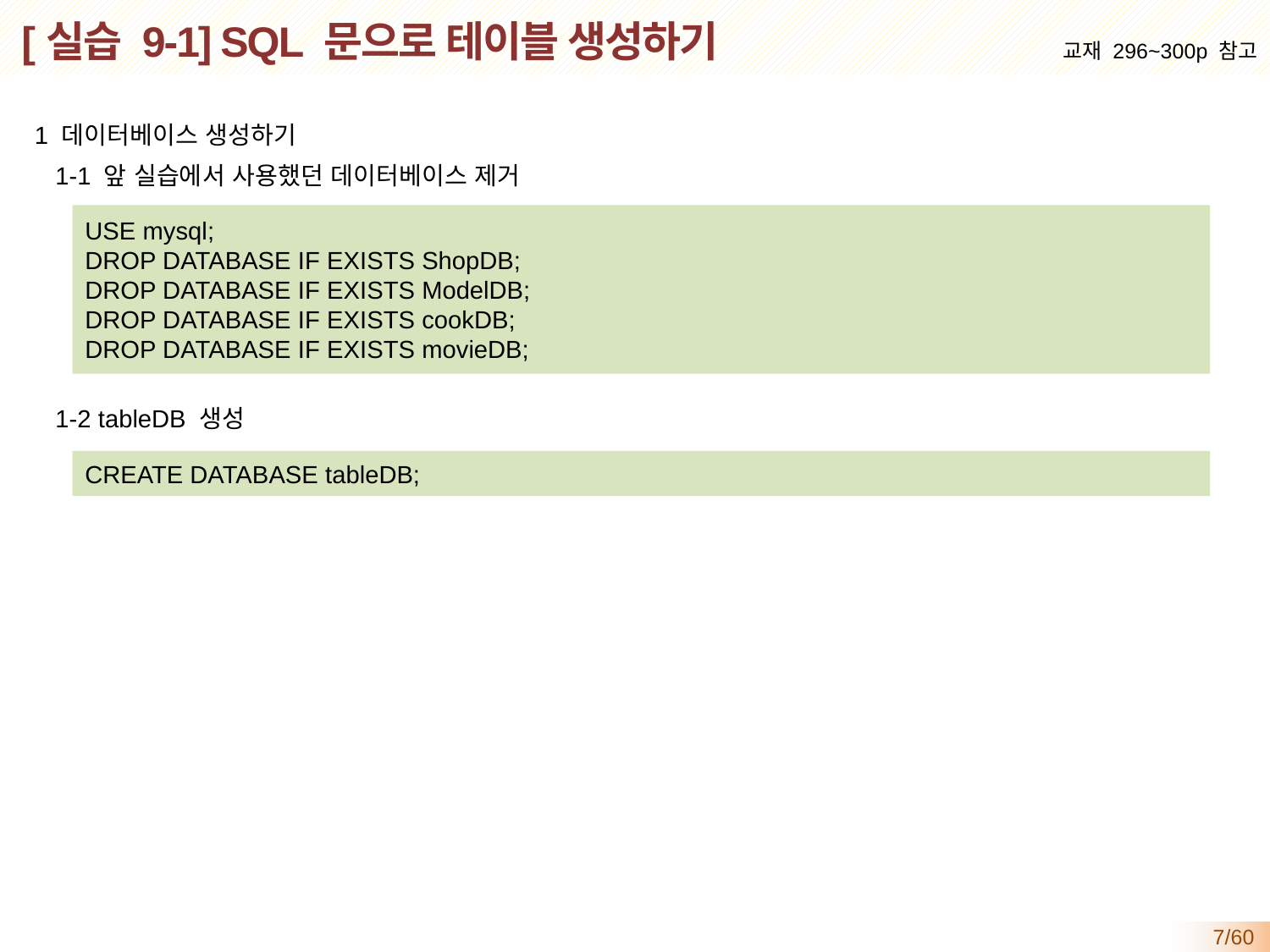

# [실습 9-1] SQL 문으로 테이블 생성하기
교재 296~300p 참고
1 데이터베이스 생성하기
   1-1 앞 실습에서 사용했던 데이터베이스 제거

   1-2 tableDB 생성

USE mysql;
DROP DATABASE IF EXISTS ShopDB;
DROP DATABASE IF EXISTS ModelDB;
DROP DATABASE IF EXISTS cookDB;
DROP DATABASE IF EXISTS movieDB;
CREATE DATABASE tableDB;